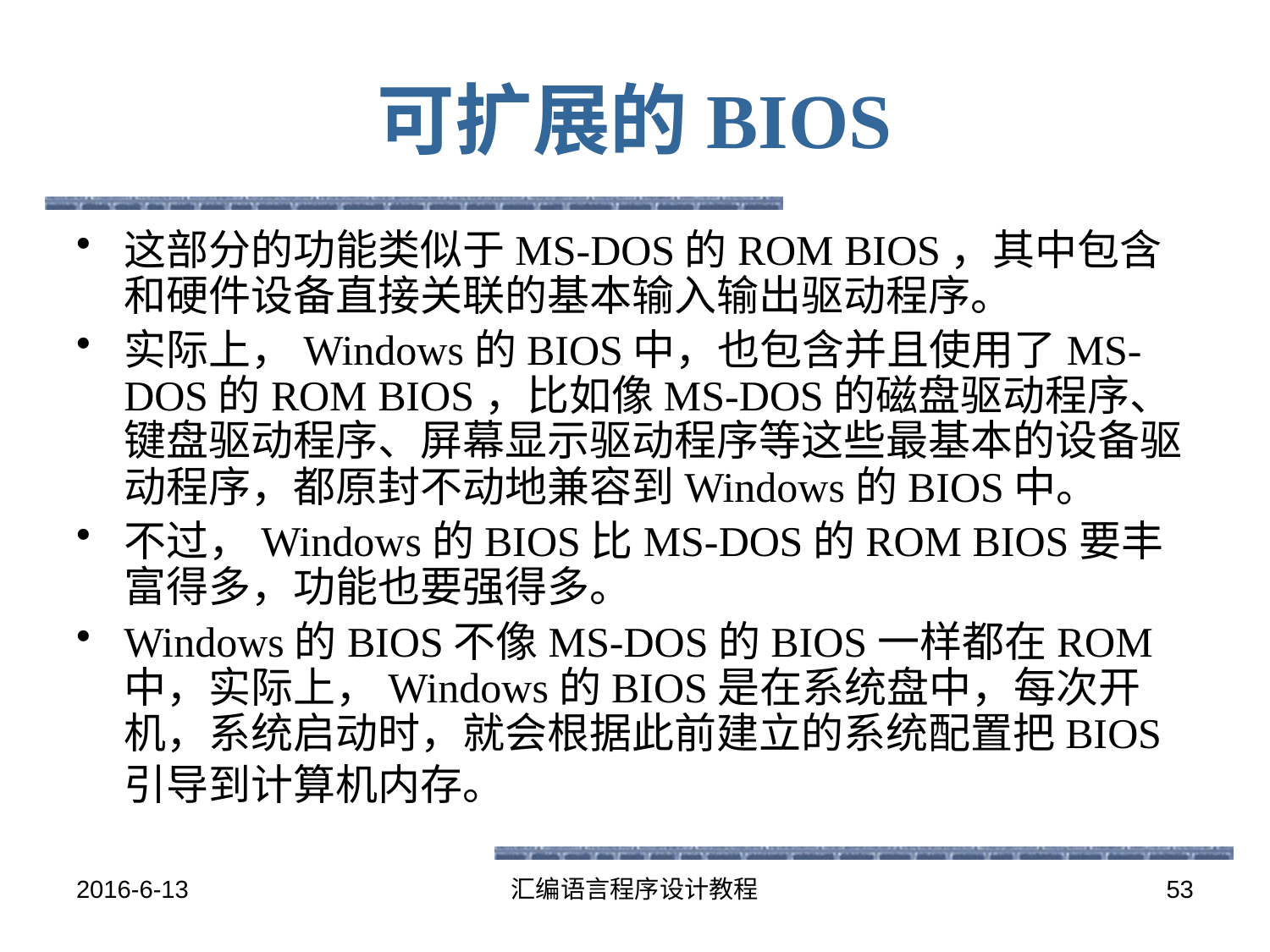

# 可扩展的BIOS
这部分的功能类似于MS-DOS的ROM BIOS，其中包含和硬件设备直接关联的基本输入输出驱动程序。
实际上，Windows的BIOS中，也包含并且使用了MS-DOS的ROM BIOS，比如像MS-DOS的磁盘驱动程序、键盘驱动程序、屏幕显示驱动程序等这些最基本的设备驱动程序，都原封不动地兼容到Windows的BIOS中。
不过，Windows的BIOS比MS-DOS的ROM BIOS要丰富得多，功能也要强得多。
Windows的BIOS不像MS-DOS的BIOS一样都在ROM中，实际上，Windows的BIOS是在系统盘中，每次开机，系统启动时，就会根据此前建立的系统配置把BIOS引导到计算机内存。
2016-6-13
汇编语言程序设计教程
53